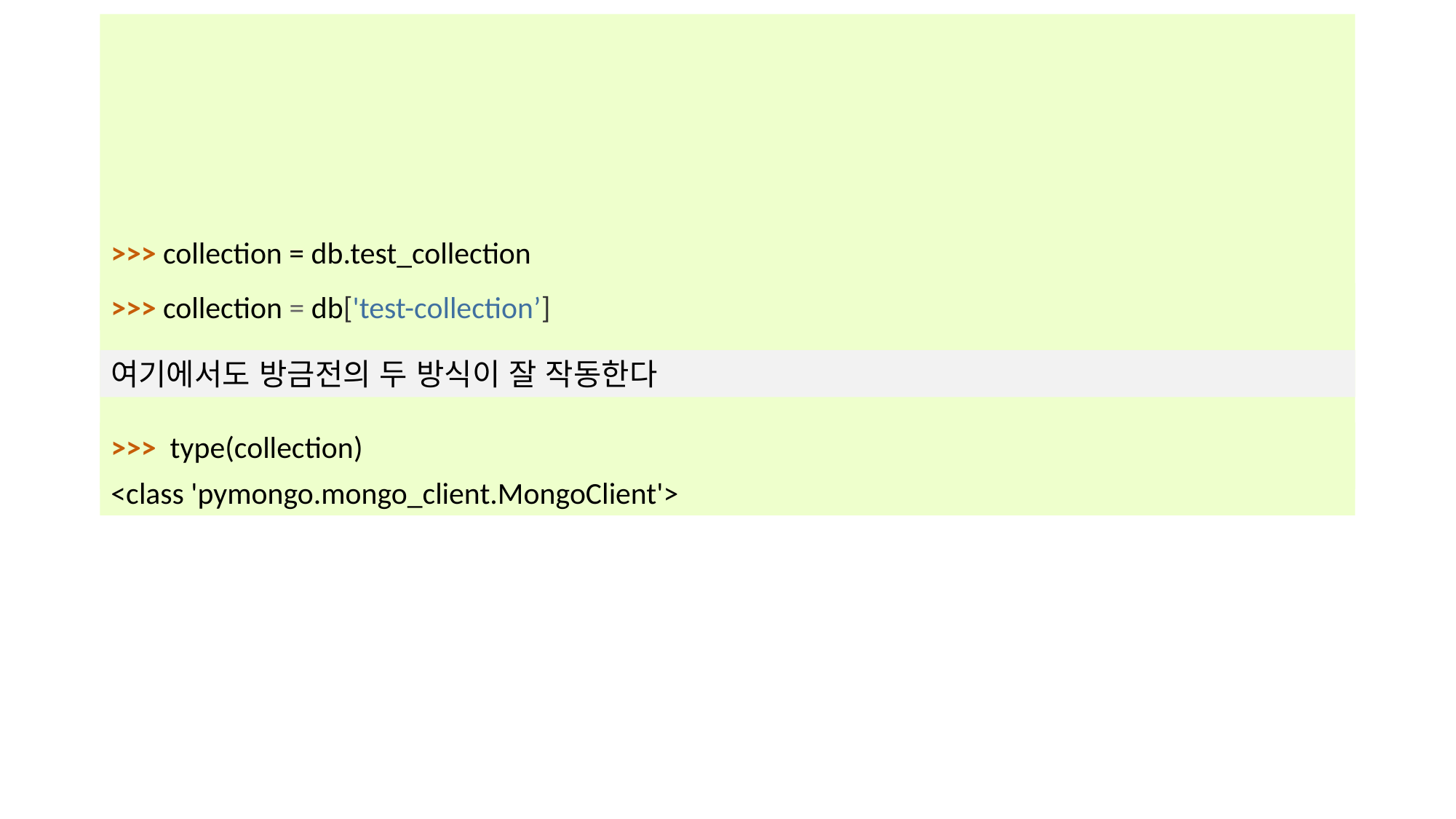

# Collection 만들기
>>> collection = db.test_collection
>>> collection = db['test-collection’]
여기에서도 방금전의 두 방식이 잘 작동한다
>>>  type(collection)
<class 'pymongo.mongo_client.MongoClient'>